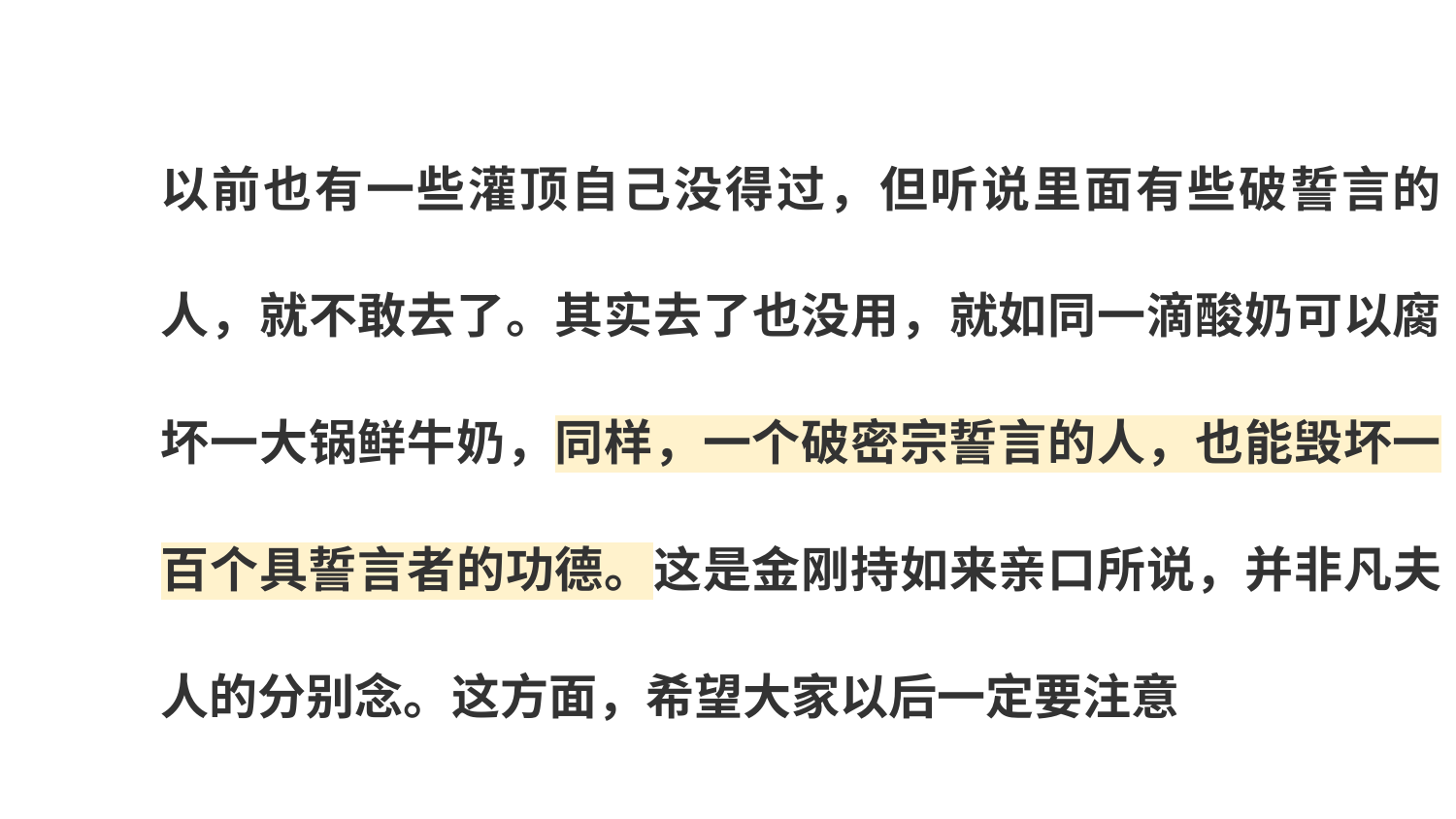

以前也有一些灌顶自己没得过，但听说里面有些破誓言的人，就不敢去了。其实去了也没用，就如同一滴酸奶可以腐坏一大锅鲜牛奶，同样，一个破密宗誓言的人，也能毁坏一百个具誓言者的功德。这是金刚持如来亲口所说，并非凡夫人的分别念。这方面，希望大家以后一定要注意